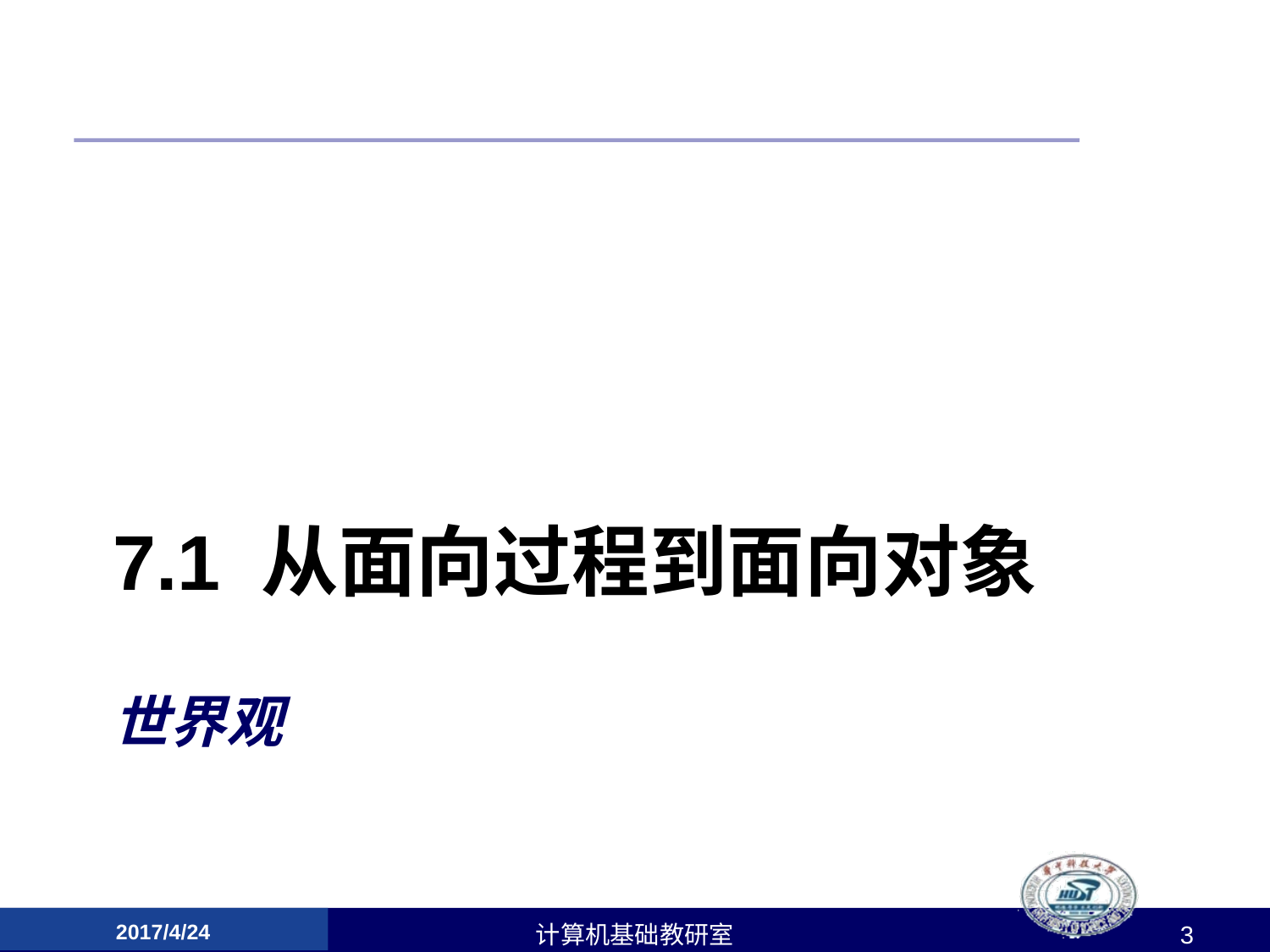

7.1 从面向过程到面向对象
# 世界观
2017/4/24
计算机基础教研室
3